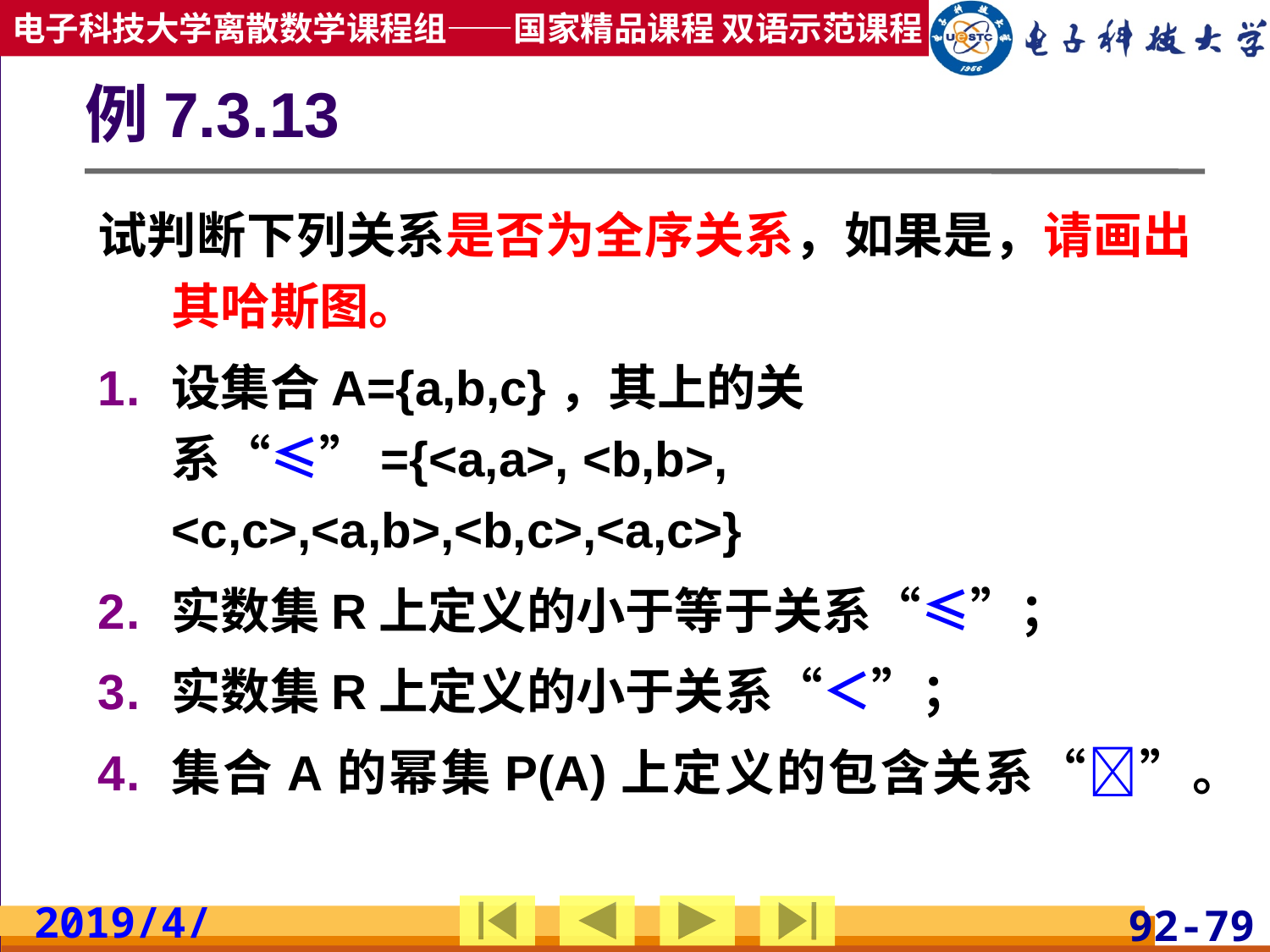

# 例7.3.13
试判断下列关系是否为全序关系，如果是，请画出其哈斯图。
设集合A={a,b,c}，其上的关系“≤”={<a,a>, <b,b>, <c,c>,<a,b>,<b,c>,<a,c>}
实数集R上定义的小于等于关系“≤”；
实数集R上定义的小于关系“＜”；
集合A的幂集P(A)上定义的包含关系“⊆”。
2019/4/17